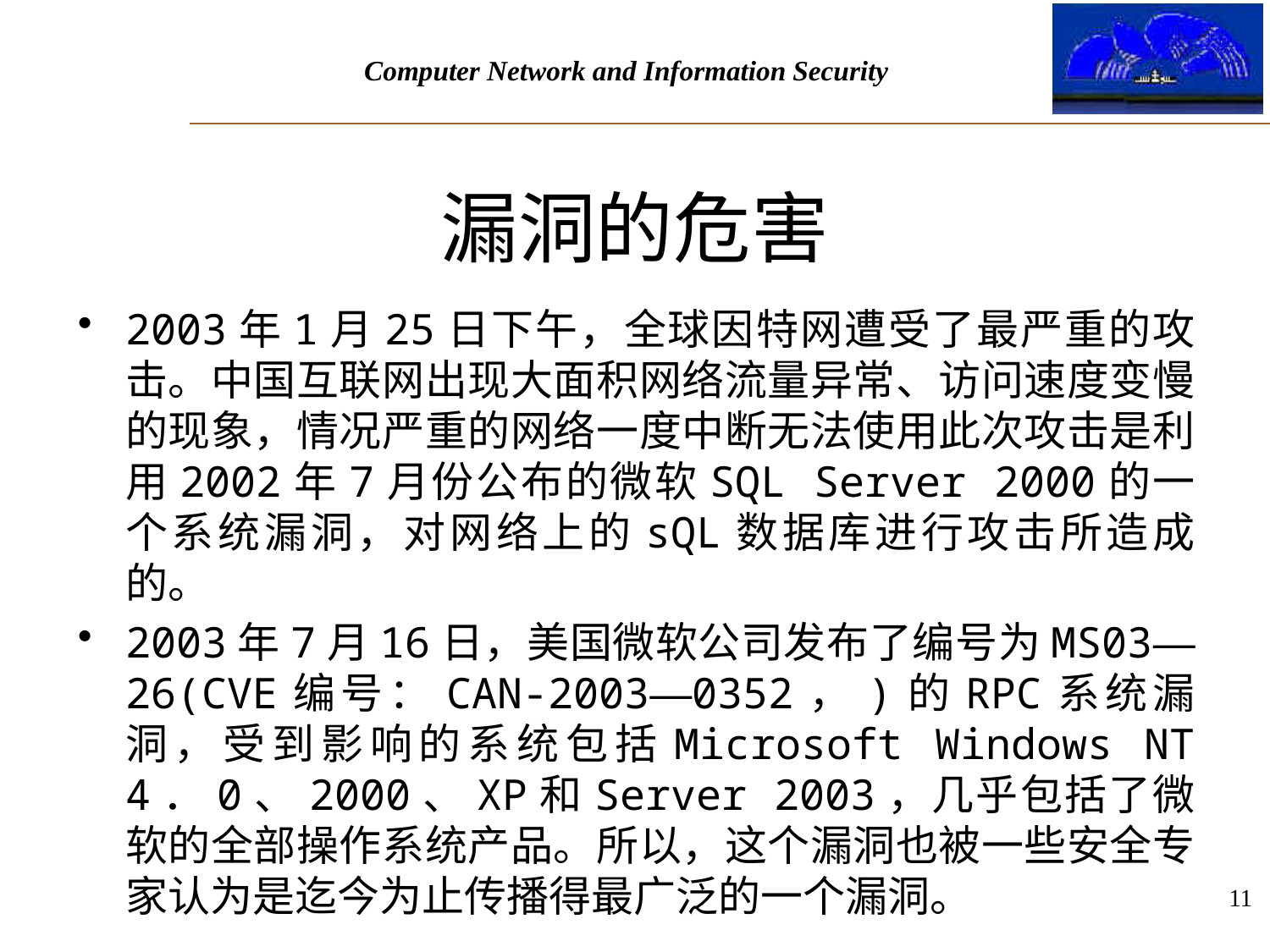

# 漏洞的危害
2003年1月25日下午，全球因特网遭受了最严重的攻击。中国互联网出现大面积网络流量异常、访问速度变慢的现象，情况严重的网络一度中断无法使用此次攻击是利用2002年7月份公布的微软SQL Server 2000的一个系统漏洞，对网络上的sQL数据库进行攻击所造成的。
2003年7月16日，美国微软公司发布了编号为MS03—26(CVE编号：CAN-2003—0352，)的RPC系统漏洞，受到影响的系统包括Microsoft Windows NT 4．0、2000、XP和Server 2003，几乎包括了微软的全部操作系统产品。所以，这个漏洞也被一些安全专家认为是迄今为止传播得最广泛的一个漏洞。

11